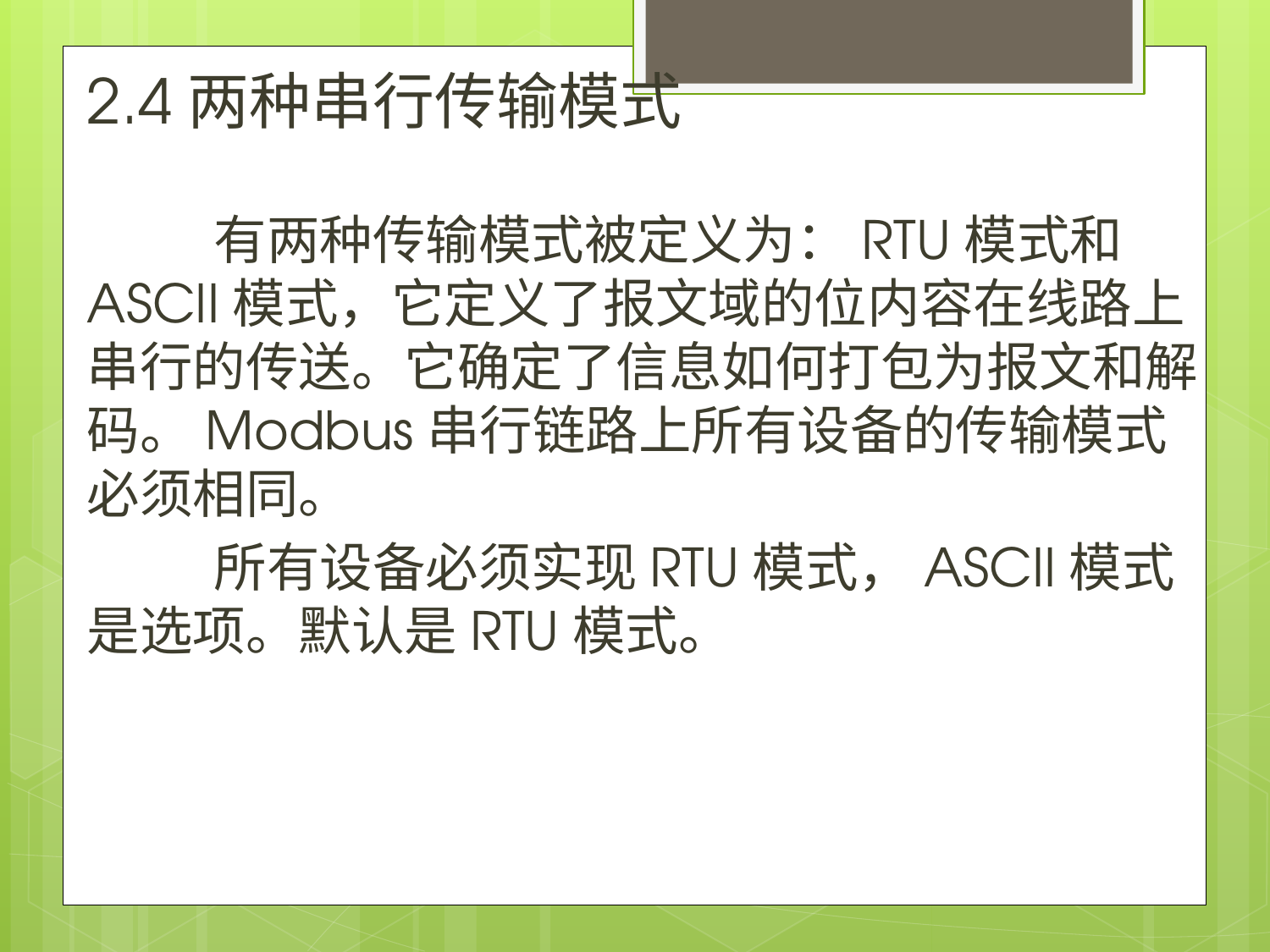

2.4两种串行传输模式

	有两种传输模式被定义为：RTU模式和ASCII模式，它定义了报文域的位内容在线路上串行的传送。它确定了信息如何打包为报文和解码。Modbus串行链路上所有设备的传输模式必须相同。
	所有设备必须实现RTU模式，ASCII模式是选项。默认是RTU模式。